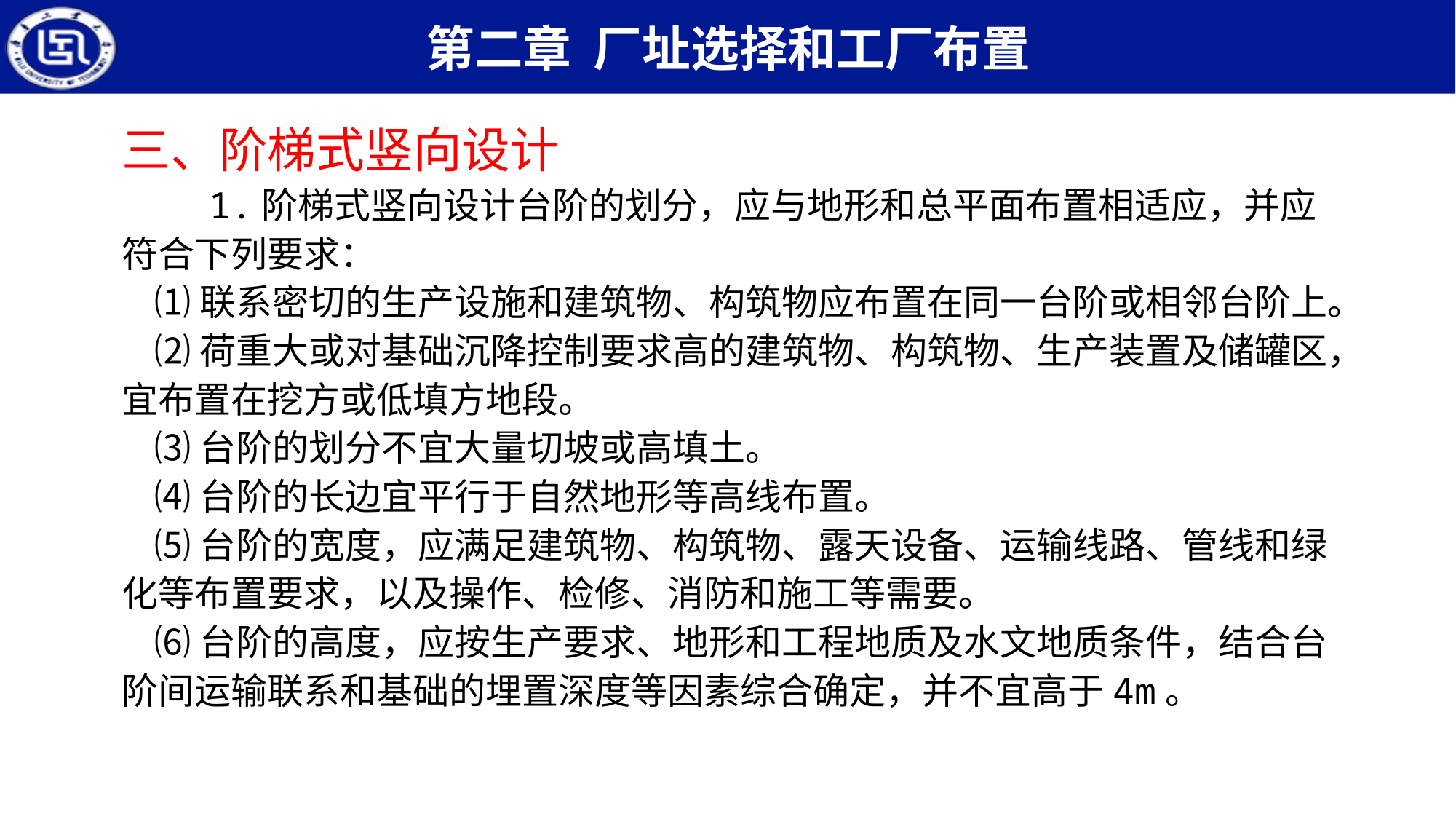

三、阶梯式竖向设计
    1.阶梯式竖向设计台阶的划分，应与地形和总平面布置相适应，并应符合下列要求：
    ⑴联系密切的生产设施和建筑物、构筑物应布置在同一台阶或相邻台阶上。
    ⑵荷重大或对基础沉降控制要求高的建筑物、构筑物、生产装置及储罐区，宜布置在挖方或低填方地段。
    ⑶台阶的划分不宜大量切坡或高填土。
    ⑷台阶的长边宜平行于自然地形等高线布置。
    ⑸台阶的宽度，应满足建筑物、构筑物、露天设备、运输线路、管线和绿化等布置要求，以及操作、检修、消防和施工等需要。
    ⑹台阶的高度，应按生产要求、地形和工程地质及水文地质条件，结合台阶间运输联系和基础的埋置深度等因素综合确定，并不宜高于4m。